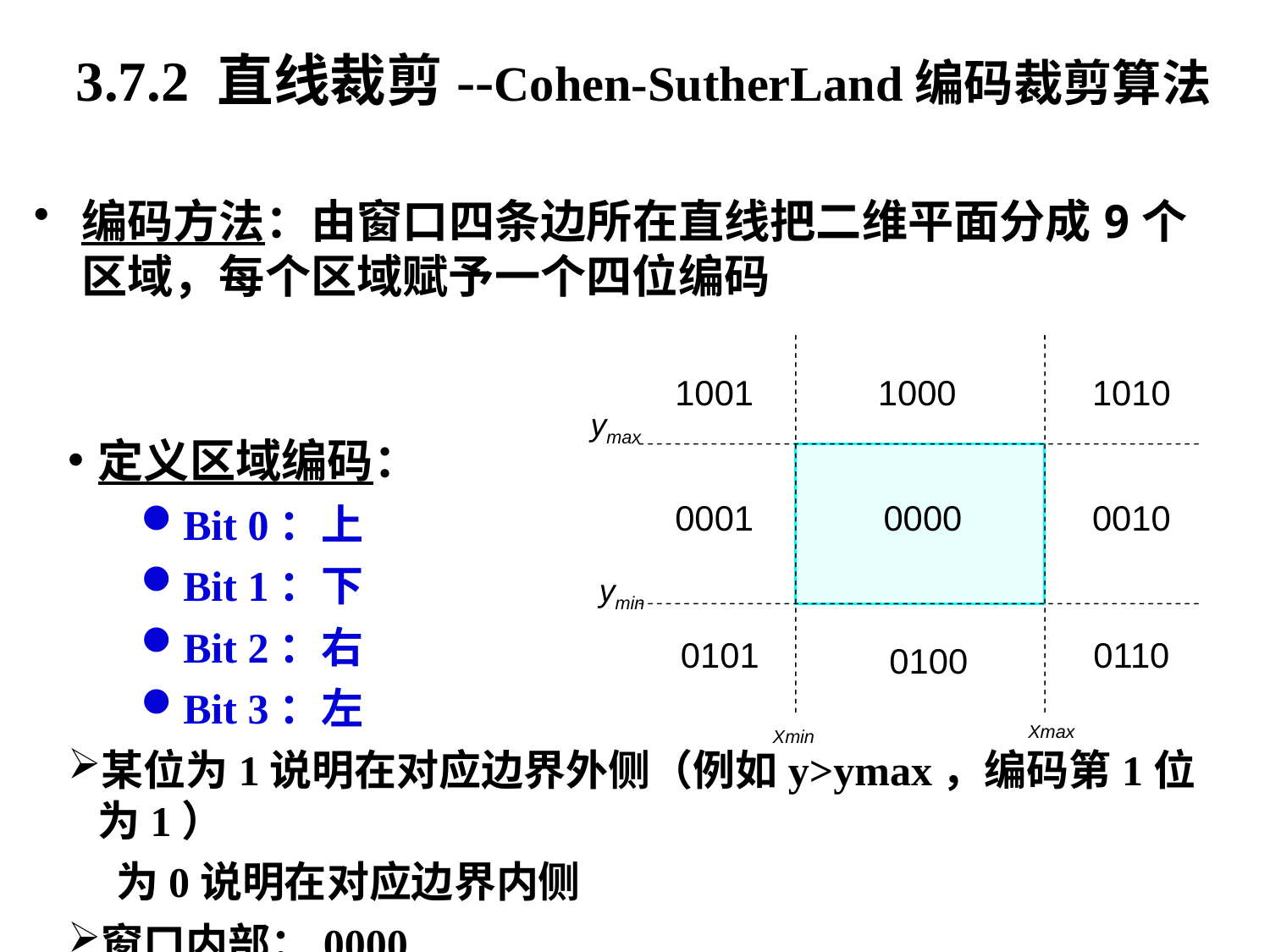

3.7.2 直线裁剪--Cohen-SutherLand编码裁剪算法
编码方法：由窗口四条边所在直线把二维平面分成9个区域，每个区域赋予一个四位编码

1001
1000
1010
0001
0000
0010
0101
0110
0100
ymax
ymin
Xmax
Xmin
定义区域编码：
Bit 0：上
Bit 1：下
Bit 2：右
Bit 3：左
某位为1说明在对应边界外侧（例如y>ymax，编码第1位为1）
    为0说明在对应边界内侧
窗口内部：0000